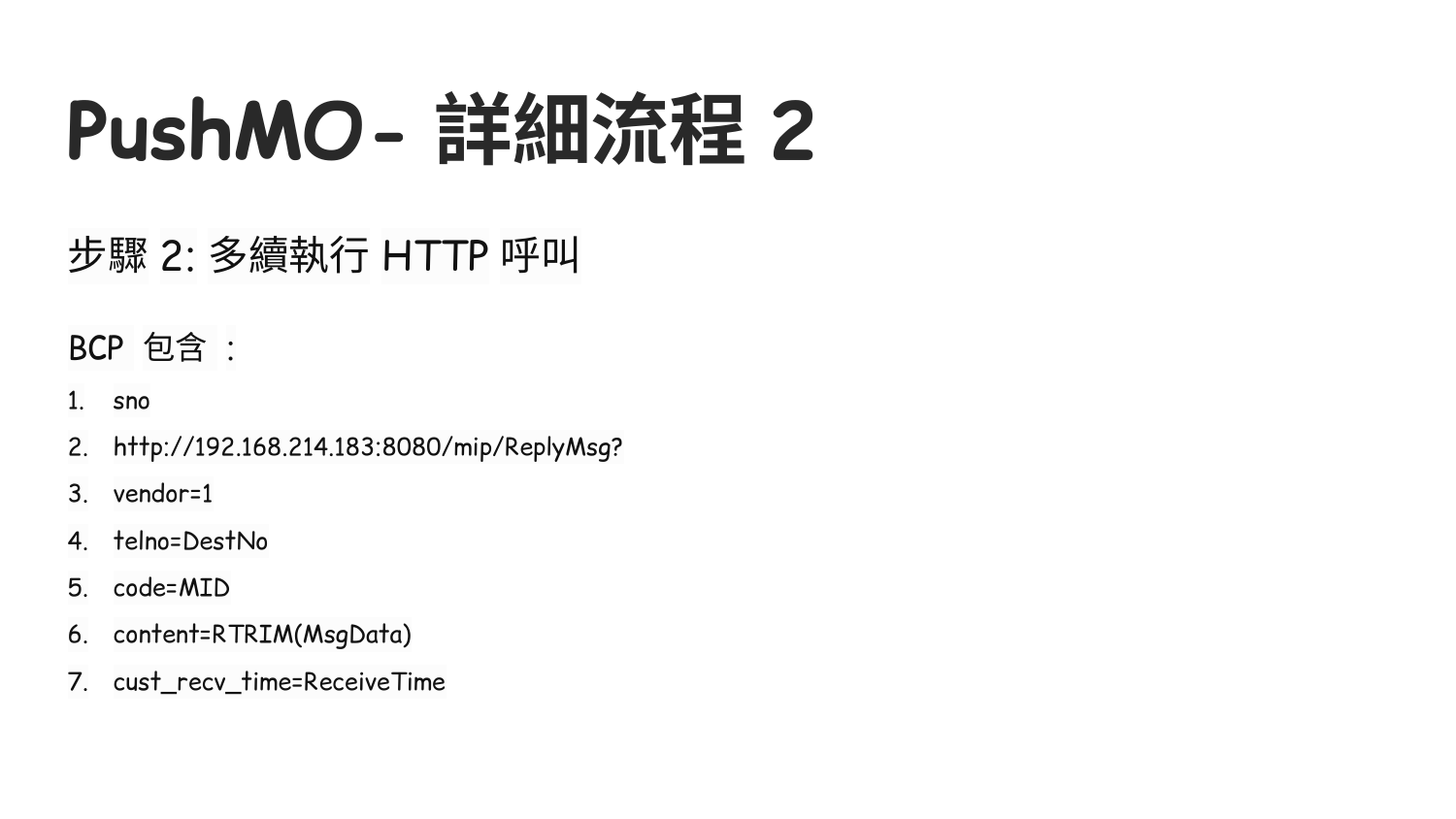

# PushMO-詳細流程2
步驟2:多續執行HTTP呼叫
BCP 包含 :
sno
http://192.168.214.183:8080/mip/ReplyMsg?
vendor=1
telno=DestNo
code=MID
content=RTRIM(MsgData)
cust_recv_time=ReceiveTime